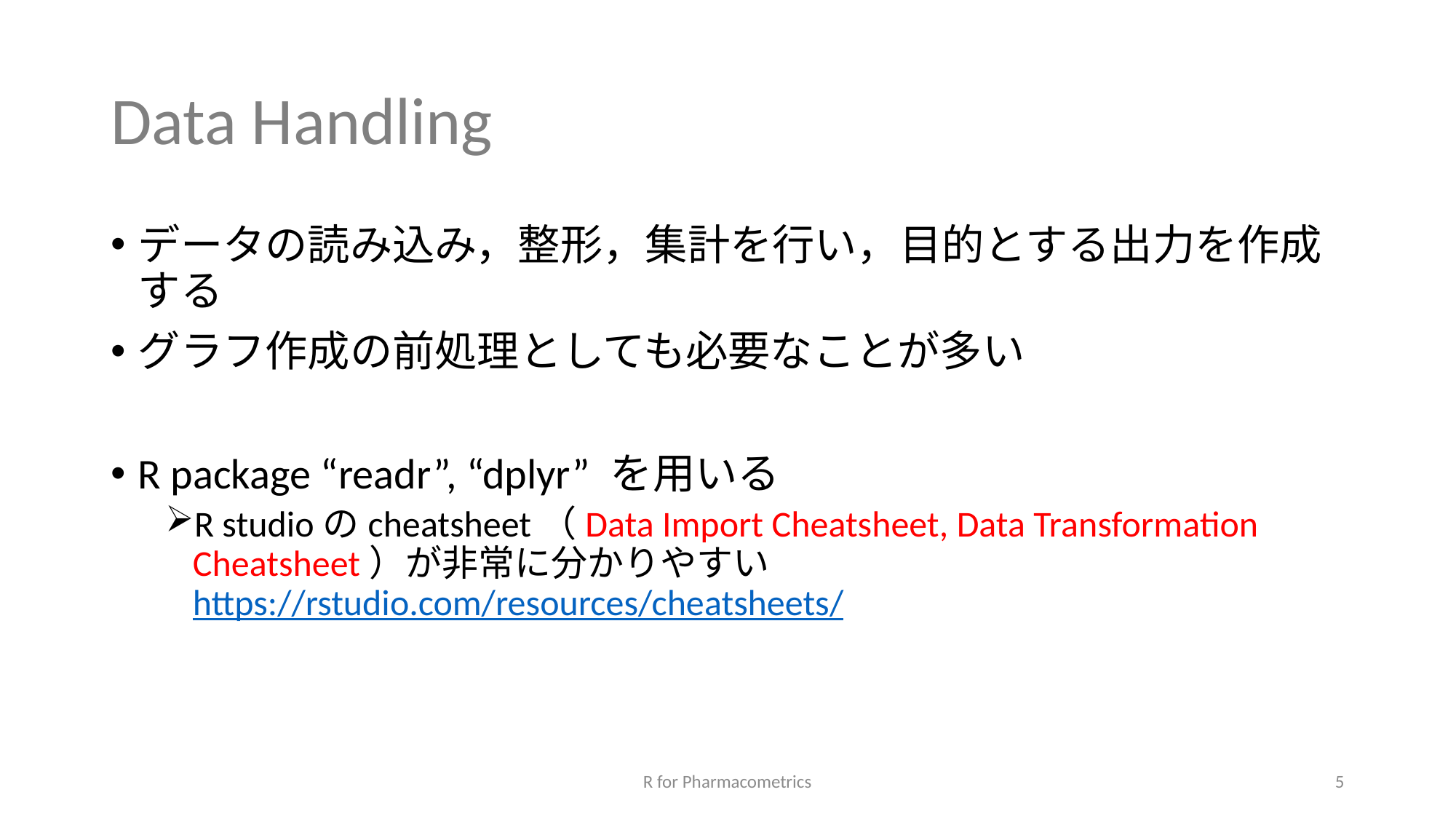

# Data Handling
データの読み込み，整形，集計を行い，目的とする出力を作成する
グラフ作成の前処理としても必要なことが多い

R package “readr”, “dplyr” を用いる
R studioのcheatsheet（Data Import Cheatsheet, Data Transformation Cheatsheet）が非常に分かりやすい
https://rstudio.com/resources/cheatsheets/

R for Pharmacometrics
5